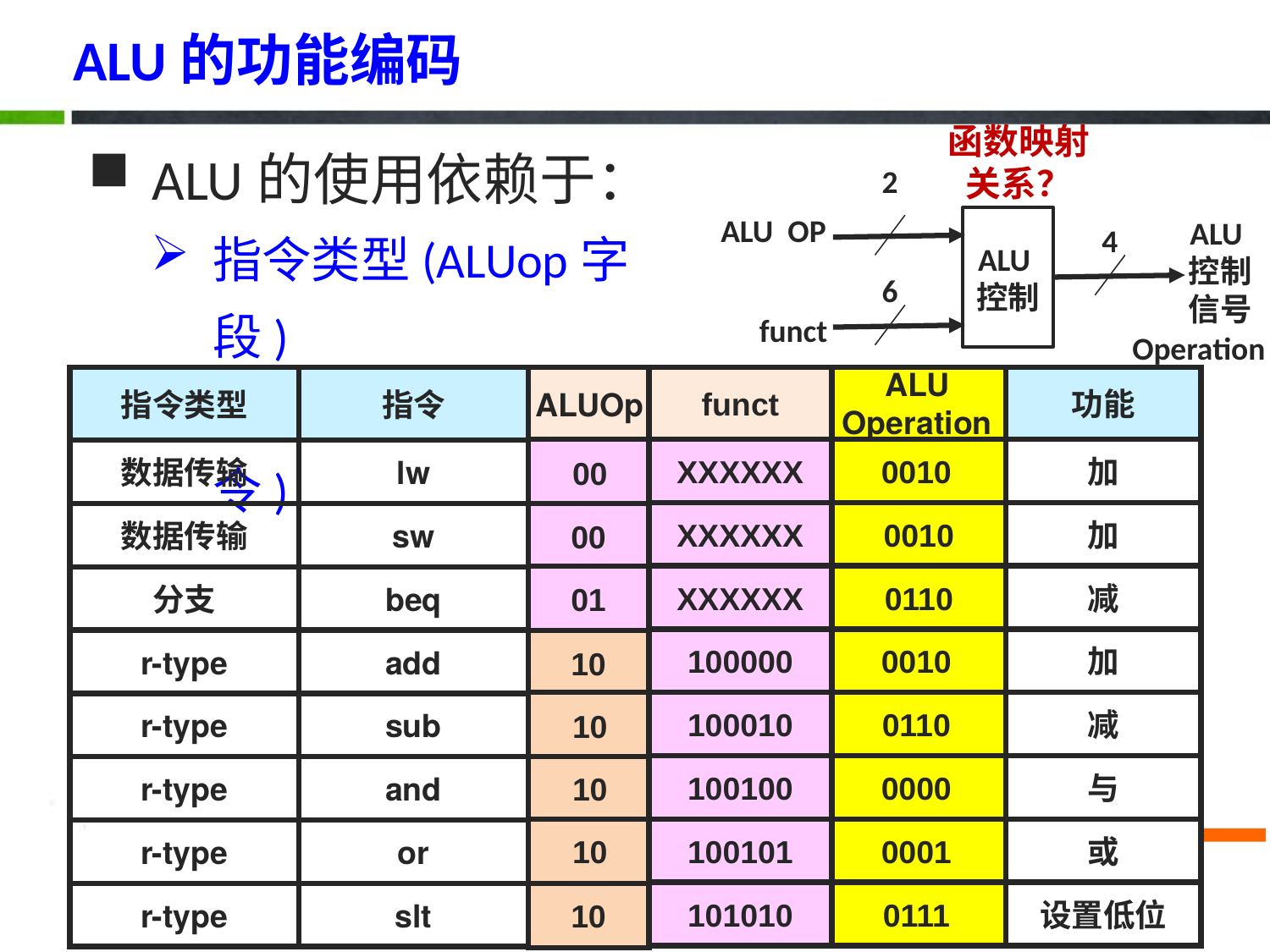

ALU的功能编码
ALU的使用依赖于：
指令类型(ALUop字段)
funct字段(R型指令)
函数映射关系？
2
ALU  OP
4
ALU控制
ALU控制信号
6
funct
Operation
ALU
Operation
指令
指令类型
0010
数据传输
lw
0010
数据传输
sw
0110
分支
beq
0010
r-type
add
0110
r-type
sub
0000
r-type
and
0001
r-type
or
0111
r-type
slt
funct
ALUOp
00
00
01
10
10
10
10
10
功能
XXXXXX
加
XXXXXX
加
XXXXXX
减
100000
加
100010
减
100100
与
100101
或
101010
设置低位